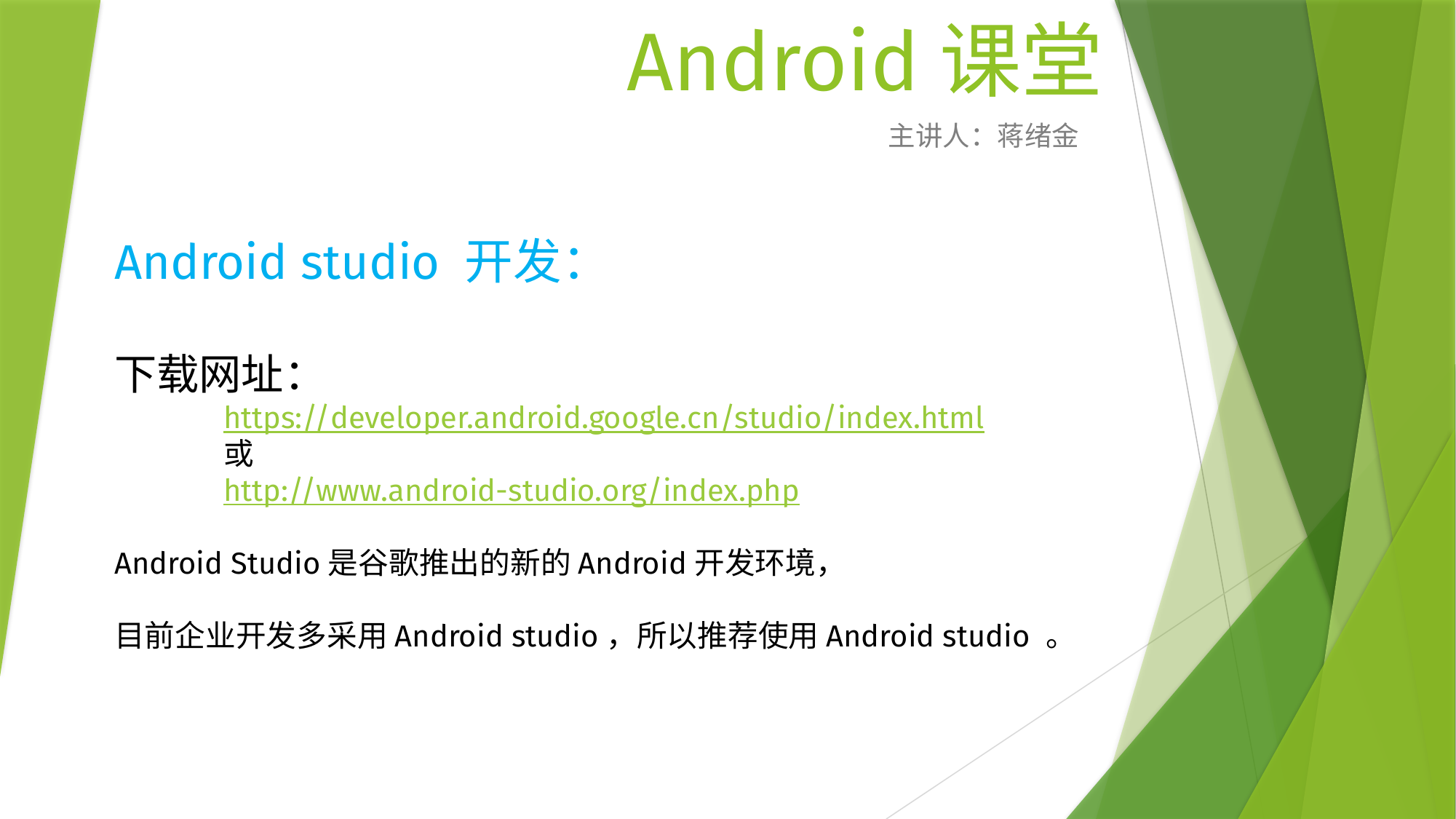

# Android课堂
主讲人：蒋绪金
Android studio 开发：

下载网址：
	https://developer.android.google.cn/studio/index.html
	或
	http://www.android-studio.org/index.php

Android Studio是谷歌推出的新的Android开发环境，

目前企业开发多采用Android studio，所以推荐使用Android studio 。